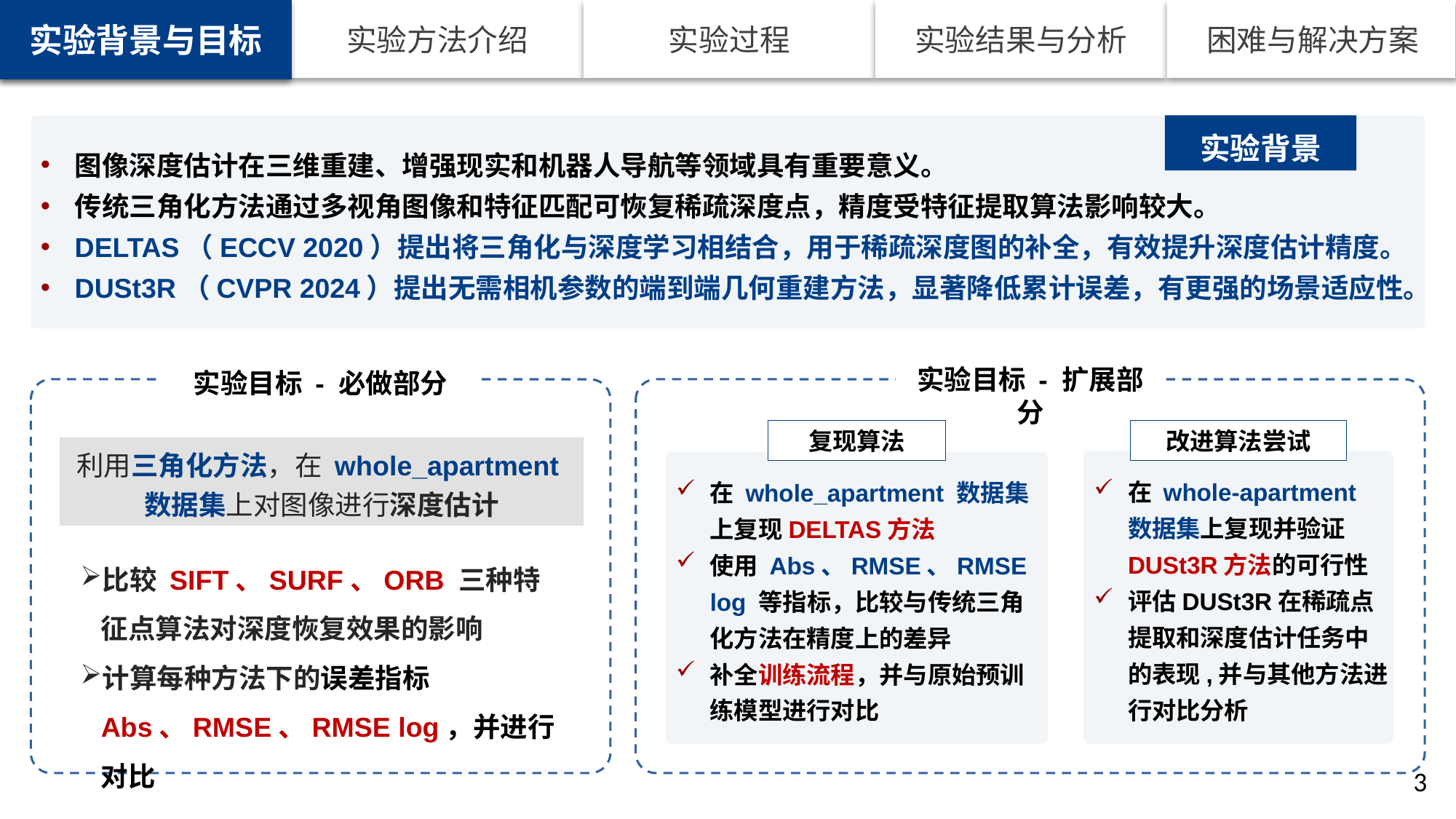

实验背景与目标
图像深度估计在三维重建、增强现实和机器人导航等领域具有重要意义。
传统三角化方法通过多视角图像和特征匹配可恢复稀疏深度点，精度受特征提取算法影响较大。
DELTAS（ECCV 2020）提出将三角化与深度学习相结合，用于稀疏深度图的补全，有效提升深度估计精度。
DUSt3R（CVPR 2024）提出无需相机参数的端到端几何重建方法，显著降低累计误差，有更强的场景适应性。
实验背景
实验目标 - 扩展部分
实验目标 - 必做部分

复现算法
改进算法尝试
利用三角化方法，在 whole_apartment
数据集上对图像进行深度估计
在 whole-apartment 数据集上复现并验证 DUSt3R方法的可行性
评估DUSt3R在稀疏点提取和深度估计任务中的表现,并与其他方法进行对比分析
在 whole_apartment 数据集上复现DELTAS方法
使用 Abs、RMSE、RMSE log 等指标，比较与传统三角化方法在精度上的差异
补全训练流程，并与原始预训练模型进行对比
比较 SIFT、SURF、ORB 三种特征点算法对深度恢复效果的影响
计算每种方法下的误差指标 Abs、RMSE、RMSE log，并进行对比
3